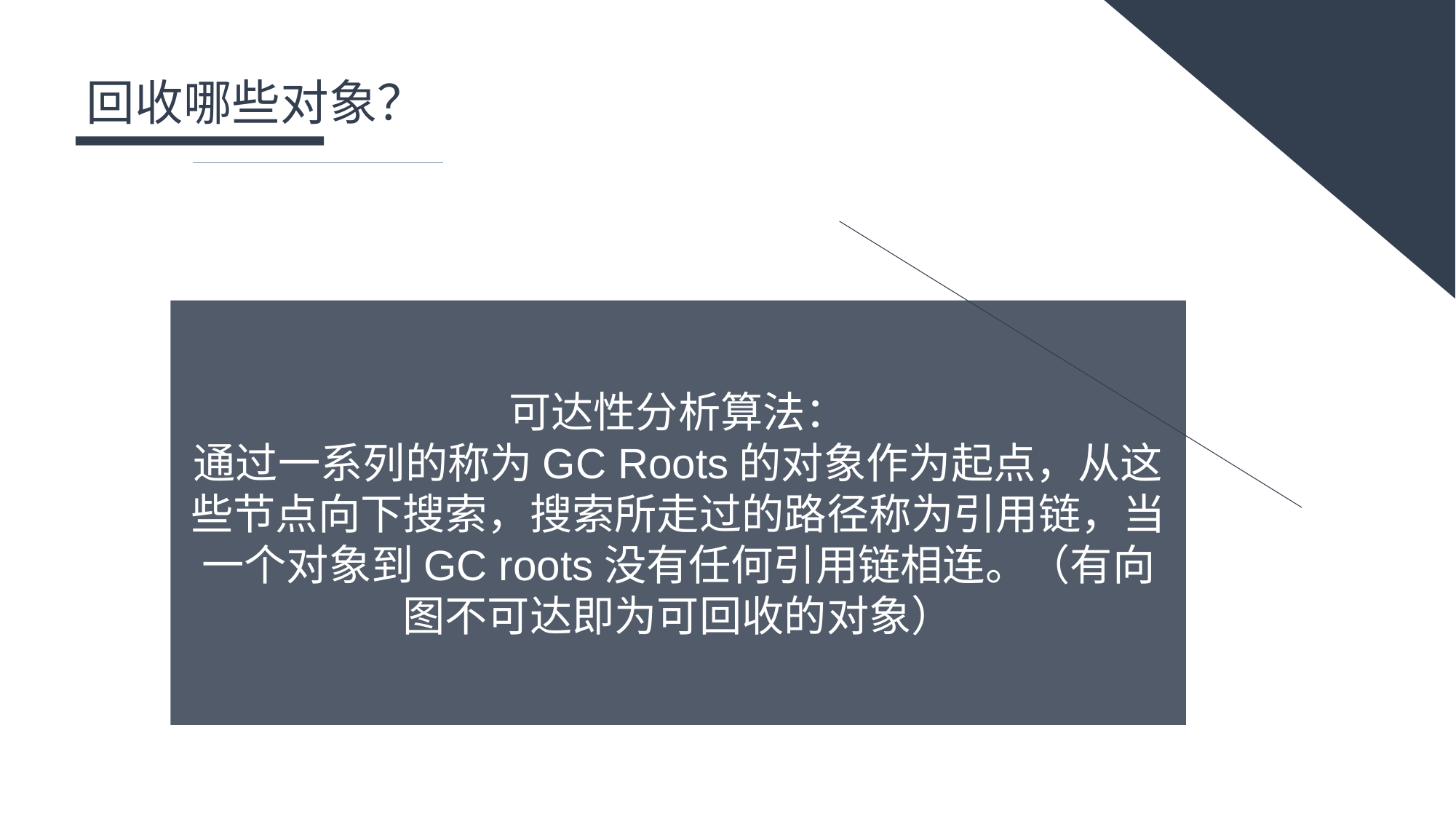

回收哪些对象？

可达性分析算法：
通过一系列的称为GC Roots的对象作为起点，从这些节点向下搜索，搜索所走过的路径称为引用链，当一个对象到GC roots没有任何引用链相连。（有向图不可达即为可回收的对象）